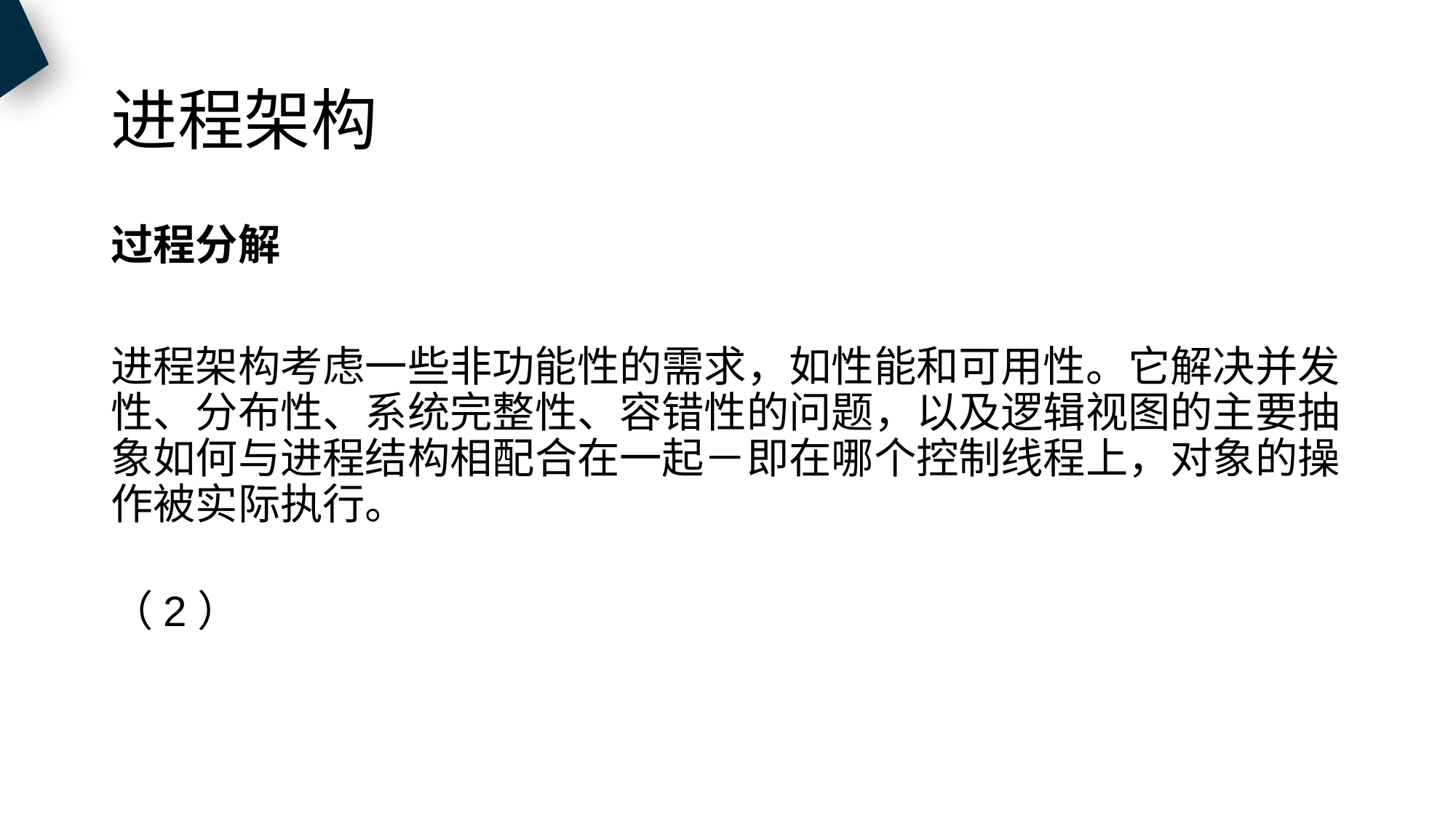

# 进程架构
过程分解

进程架构考虑一些非功能性的需求，如性能和可用性。它解决并发性、分布性、系统完整性、容错性的问题，以及逻辑视图的主要抽象如何与进程结构相配合在一起－即在哪个控制线程上，对象的操作被实际执行。
										   （2）